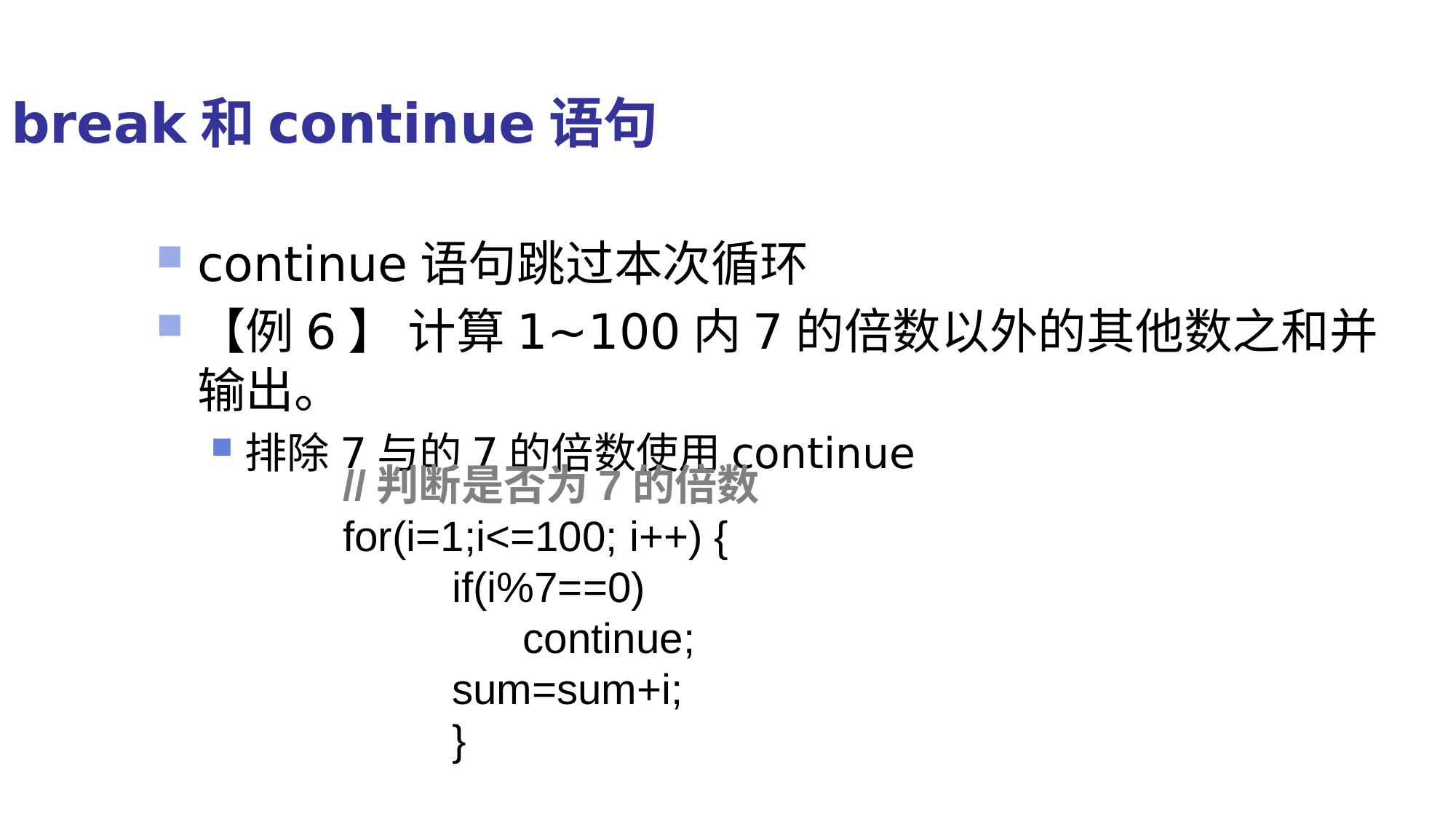

# break和continue语句
continue语句跳过本次循环
【例6】 计算1~100内7的倍数以外的其他数之和并输出。
排除7与的7的倍数使用continue

//判断是否为7的倍数
for(i=1;i<=100; i++) {
	if(i%7==0)						      continue;
	sum=sum+i;
	}